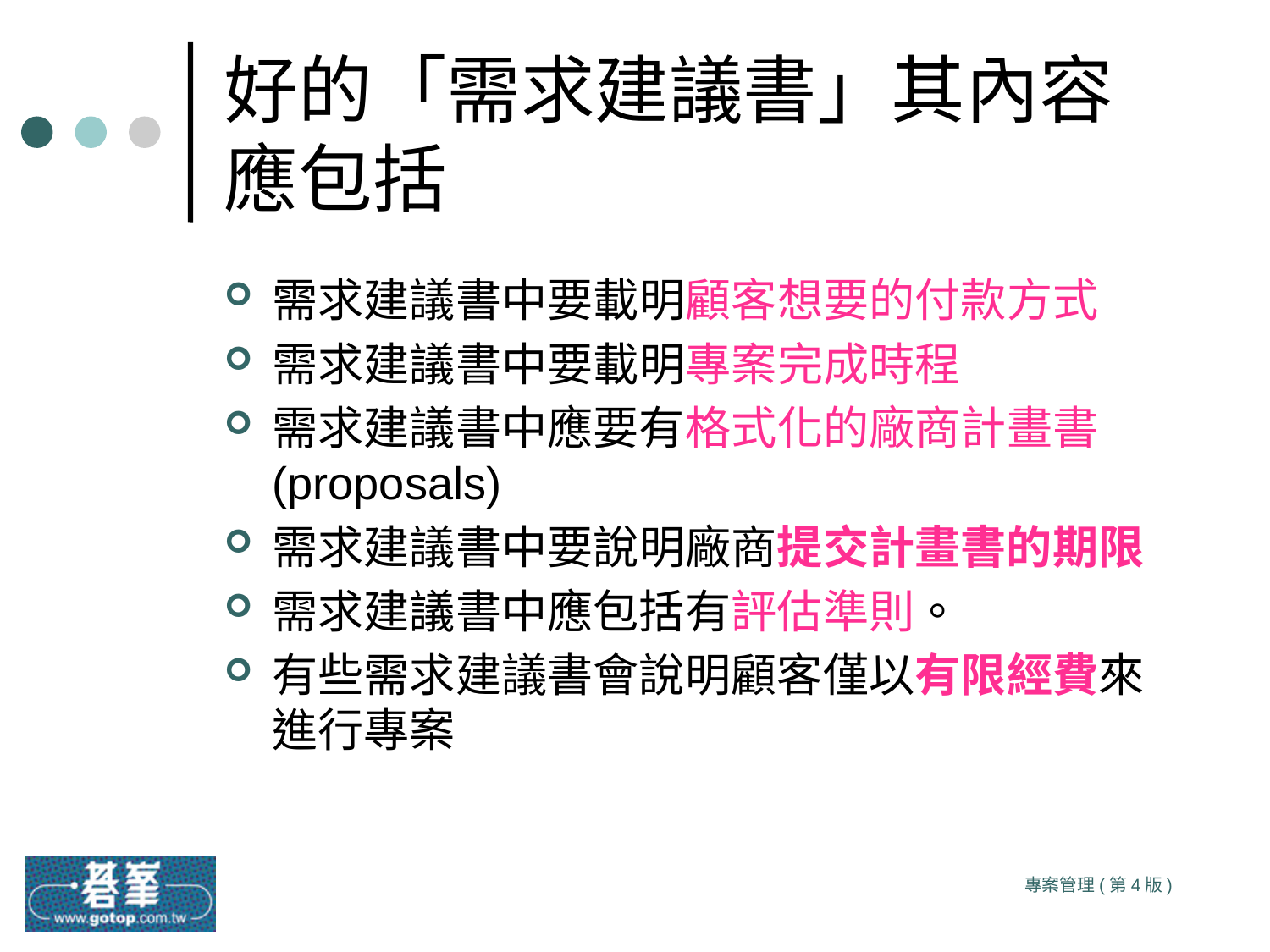

# 好的「需求建議書」其內容應包括
需求建議書中要載明顧客想要的付款方式
需求建議書中要載明專案完成時程
需求建議書中應要有格式化的廠商計畫書(proposals)
需求建議書中要說明廠商提交計畫書的期限
需求建議書中應包括有評估準則。
有些需求建議書會說明顧客僅以有限經費來進行專案
專案管理(第4版)